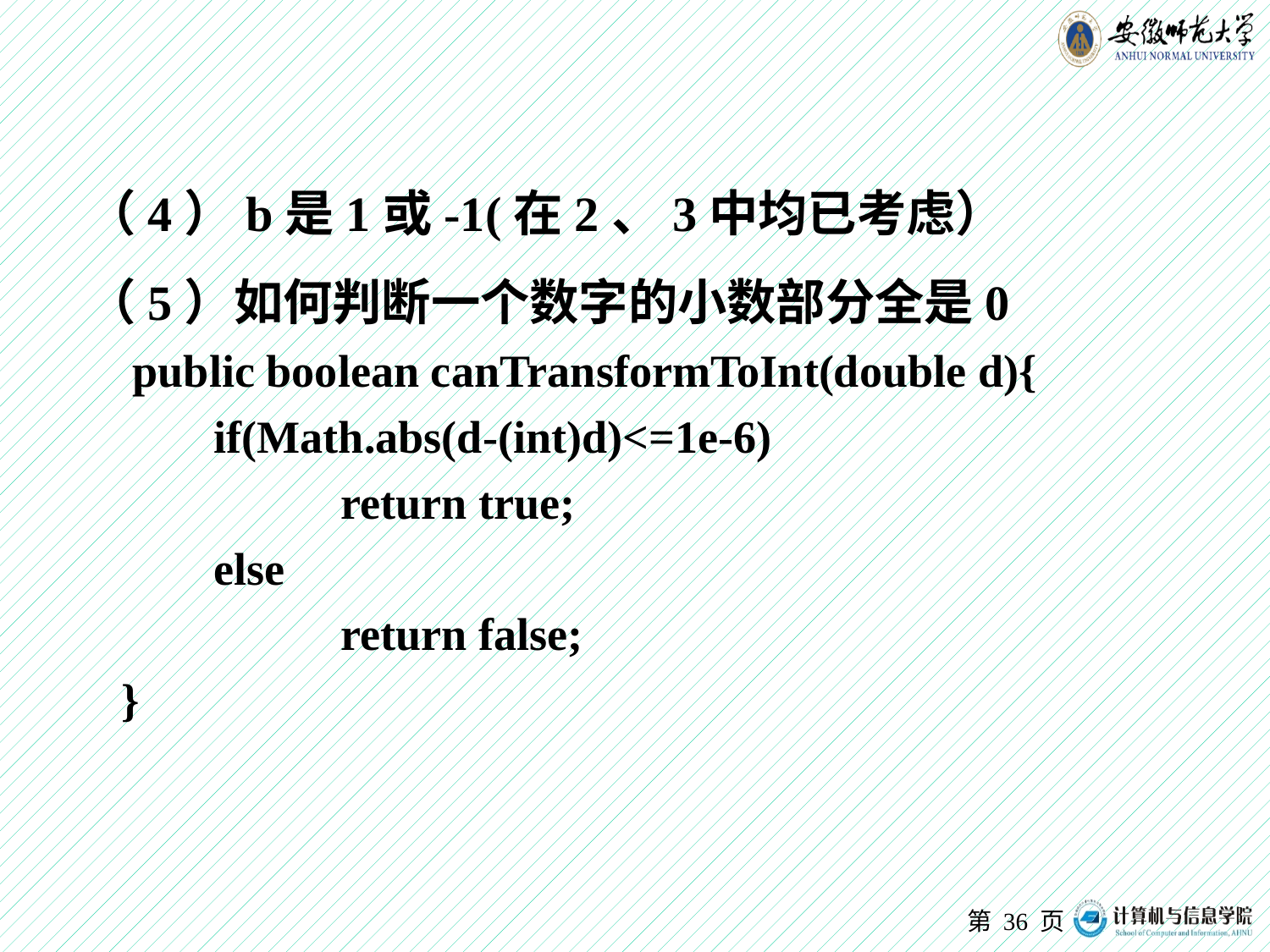

（4）b是1或-1(在2、3中均已考虑）
（5）如何判断一个数字的小数部分全是0
    public boolean canTransformToInt(double d){
	if(Math.abs(d-(int)d)<=1e-6)
		return true;
	else
		return false;
   }

第 36 页